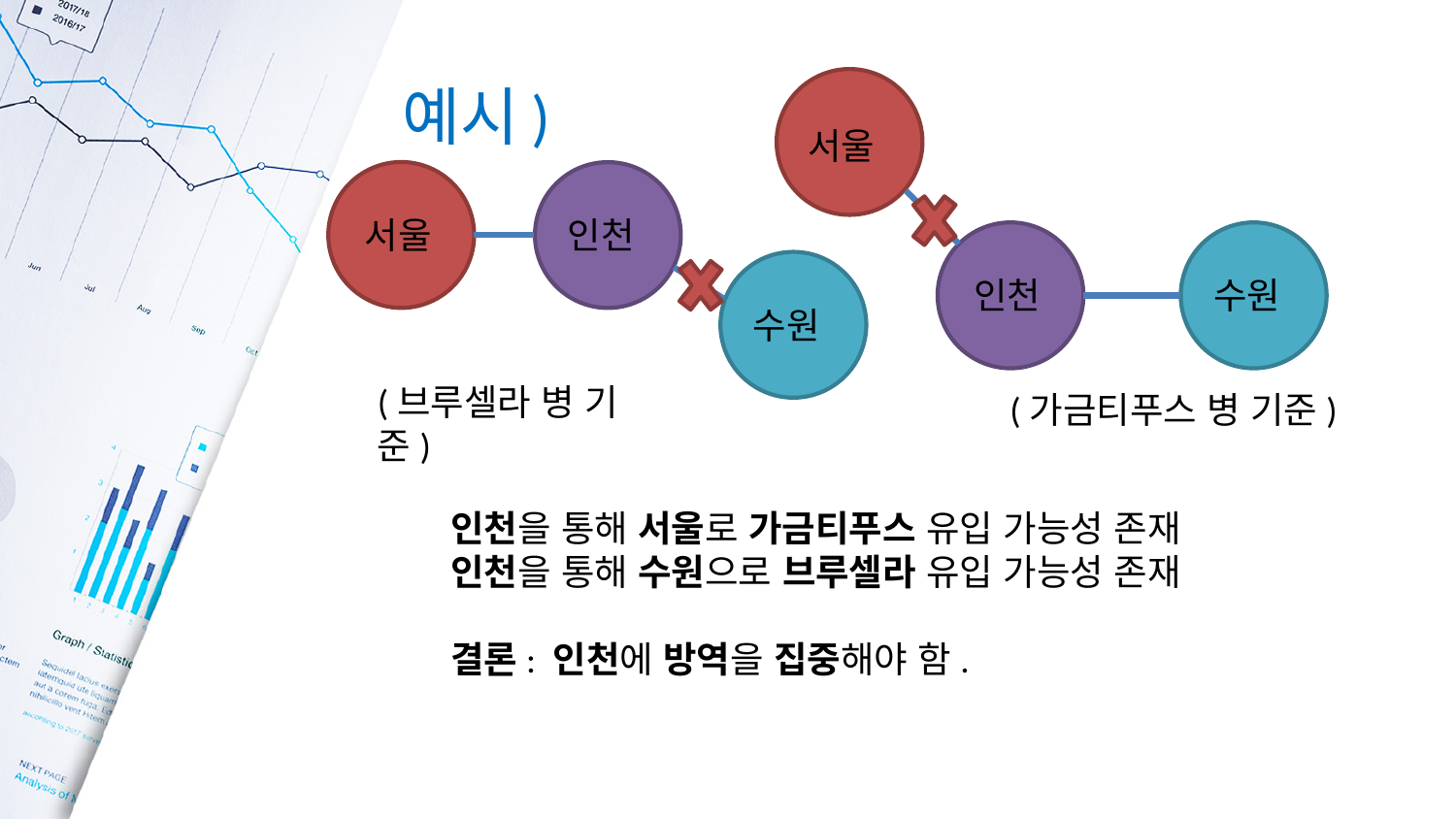

# 예시)

서울

서울
인천

인천
수원
수원
(브루셀라 병 기준)
(가금티푸스 병 기준)
인천을 통해 서울로 가금티푸스 유입 가능성 존재
인천을 통해 수원으로 브루셀라 유입 가능성 존재
결론: 인천에 방역을 집중해야 함.